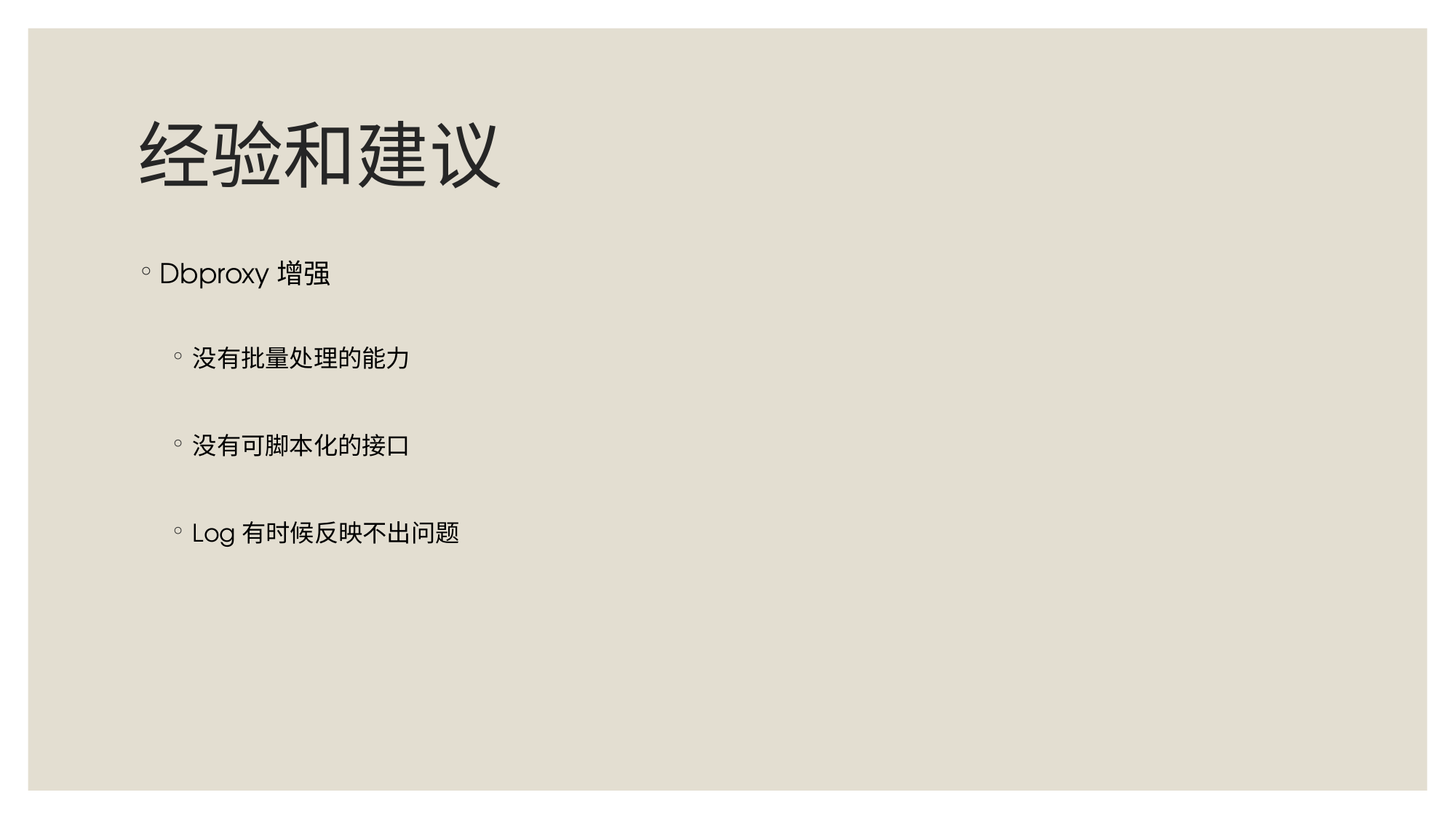

# 经验和建议
Dbproxy增强

没有批量处理的能力

没有可脚本化的接口

Log有时候反映不出问题